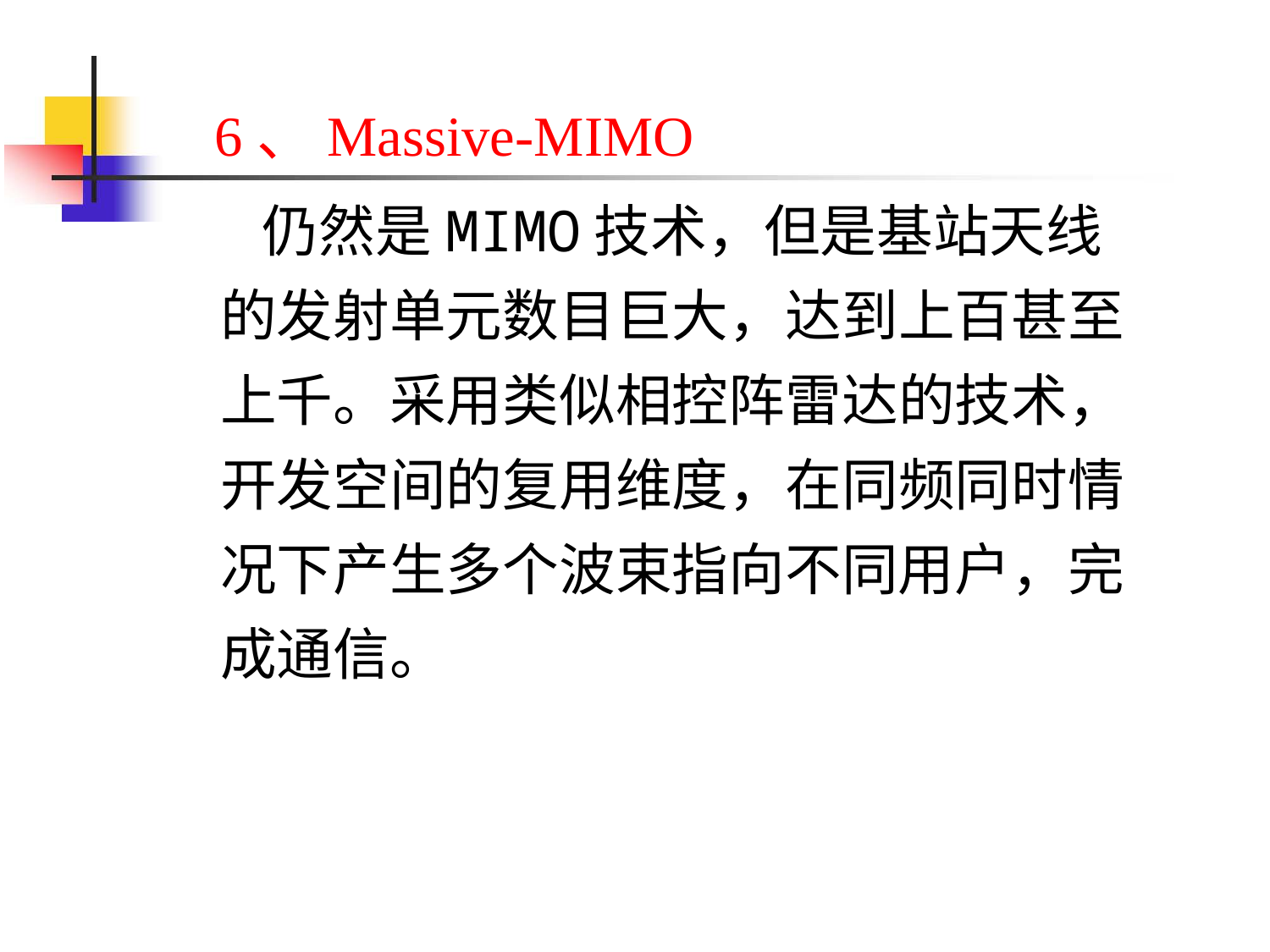

6、Massive-MIMO
      仍然是MIMO技术，但是基站天线的发射单元数目巨大，达到上百甚至上千。采用类似相控阵雷达的技术，开发空间的复用维度，在同频同时情况下产生多个波束指向不同用户，完成通信。